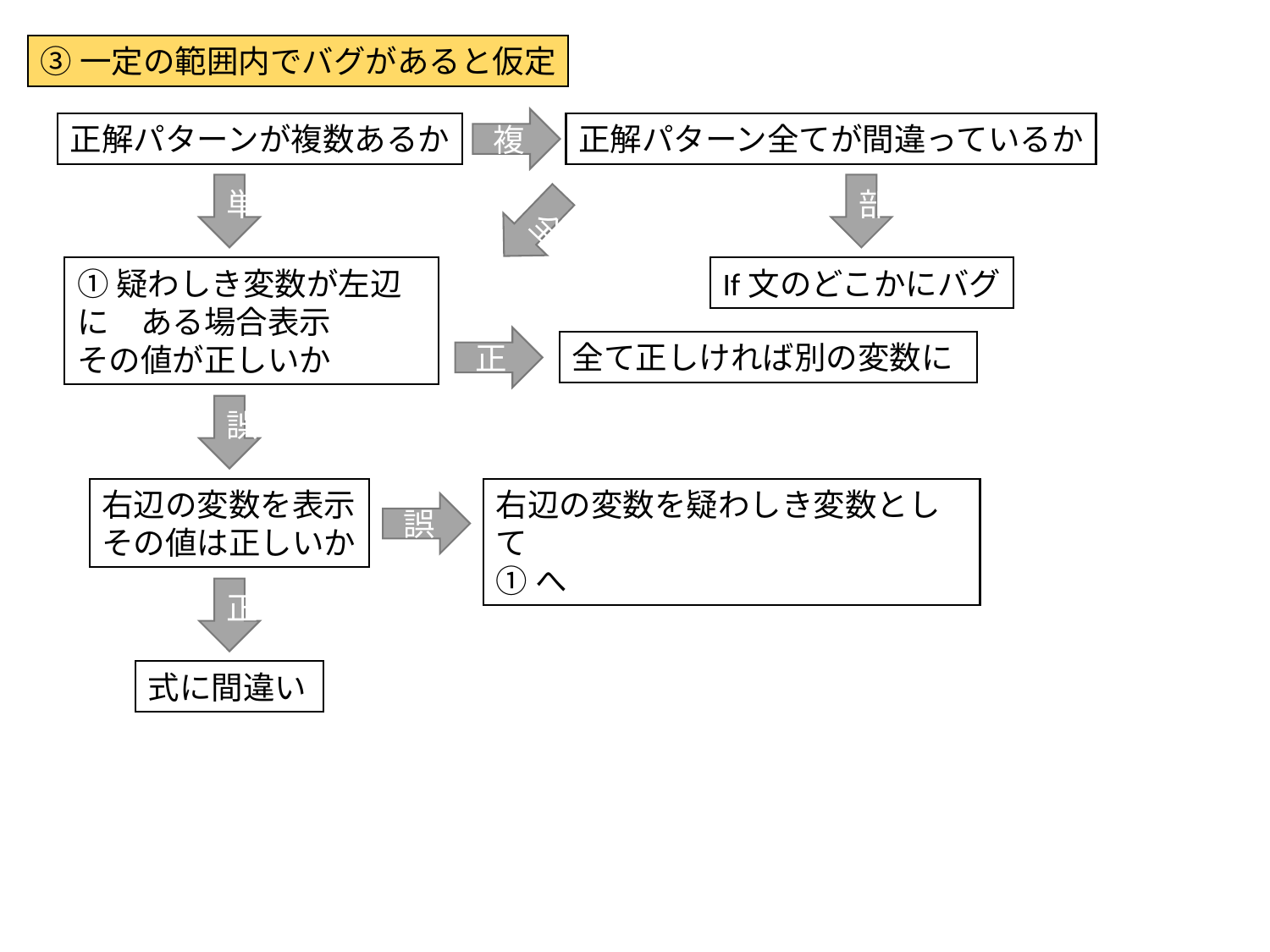

③一定の範囲内でバグがあると仮定
複
正解パターンが複数あるか
正解パターン全てが間違っているか
単
部
全
①疑わしき変数が左辺に　ある場合表示
その値が正しいか
If文のどこかにバグ
正
全て正しければ別の変数に
誤
右辺の変数を表示
その値は正しいか
右辺の変数を疑わしき変数として
①へ
誤
正
式に間違い